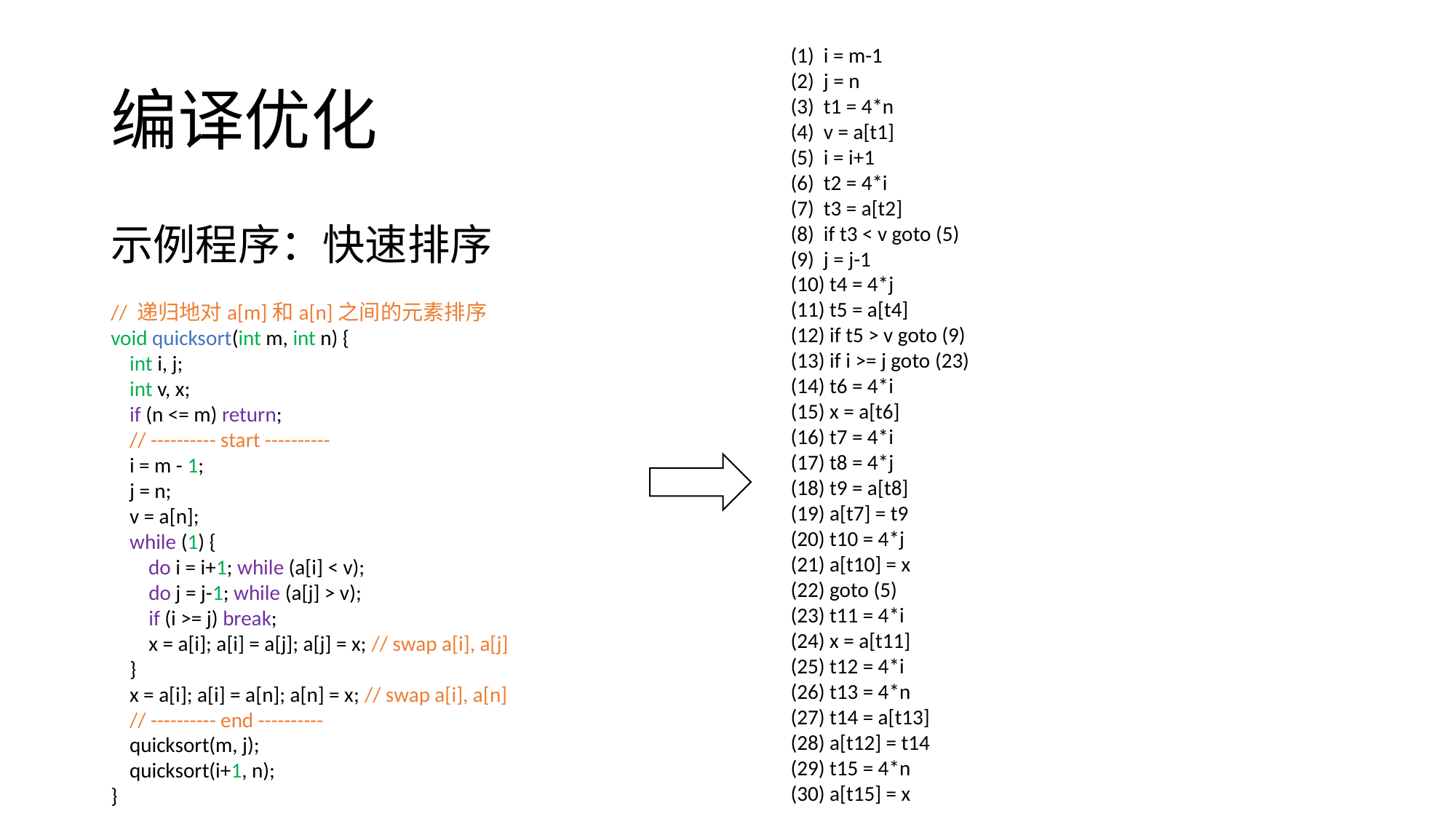

(1)  i = m-1
(2)  j = n
(3)  t1 = 4*n
(4)  v = a[t1]
(5)  i = i+1
(6)  t2 = 4*i
(7)  t3 = a[t2]
(8)  if t3 < v goto (5)
(9)  j = j-1
(10) t4 = 4*j
(11) t5 = a[t4]
(12) if t5 > v goto (9)
(13) if i >= j goto (23)
(14) t6 = 4*i
(15) x = a[t6]
(16) t7 = 4*i
(17) t8 = 4*j
(18) t9 = a[t8]
(19) a[t7] = t9
(20) t10 = 4*j
(21) a[t10] = x
(22) goto (5)
(23) t11 = 4*i
(24) x = a[t11]
(25) t12 = 4*i
(26) t13 = 4*n
(27) t14 = a[t13]
(28) a[t12] = t14
(29) t15 = 4*n
(30) a[t15] = x
# 编译优化
示例程序：快速排序
// 递归地对a[m]和a[n]之间的元素排序
void quicksort(int m, int n) {
    int i, j;
    int v, x;
    if (n <= m) return;
    // ---------- start ----------
    i = m - 1;
    j = n;
    v = a[n];
    while (1) {
        do i = i+1; while (a[i] < v);
        do j = j-1; while (a[j] > v);
        if (i >= j) break;
        x = a[i]; a[i] = a[j]; a[j] = x; // swap a[i], a[j]
    }
    x = a[i]; a[i] = a[n]; a[n] = x; // swap a[i], a[n]
    // ---------- end ----------
    quicksort(m, j);
    quicksort(i+1, n);
}